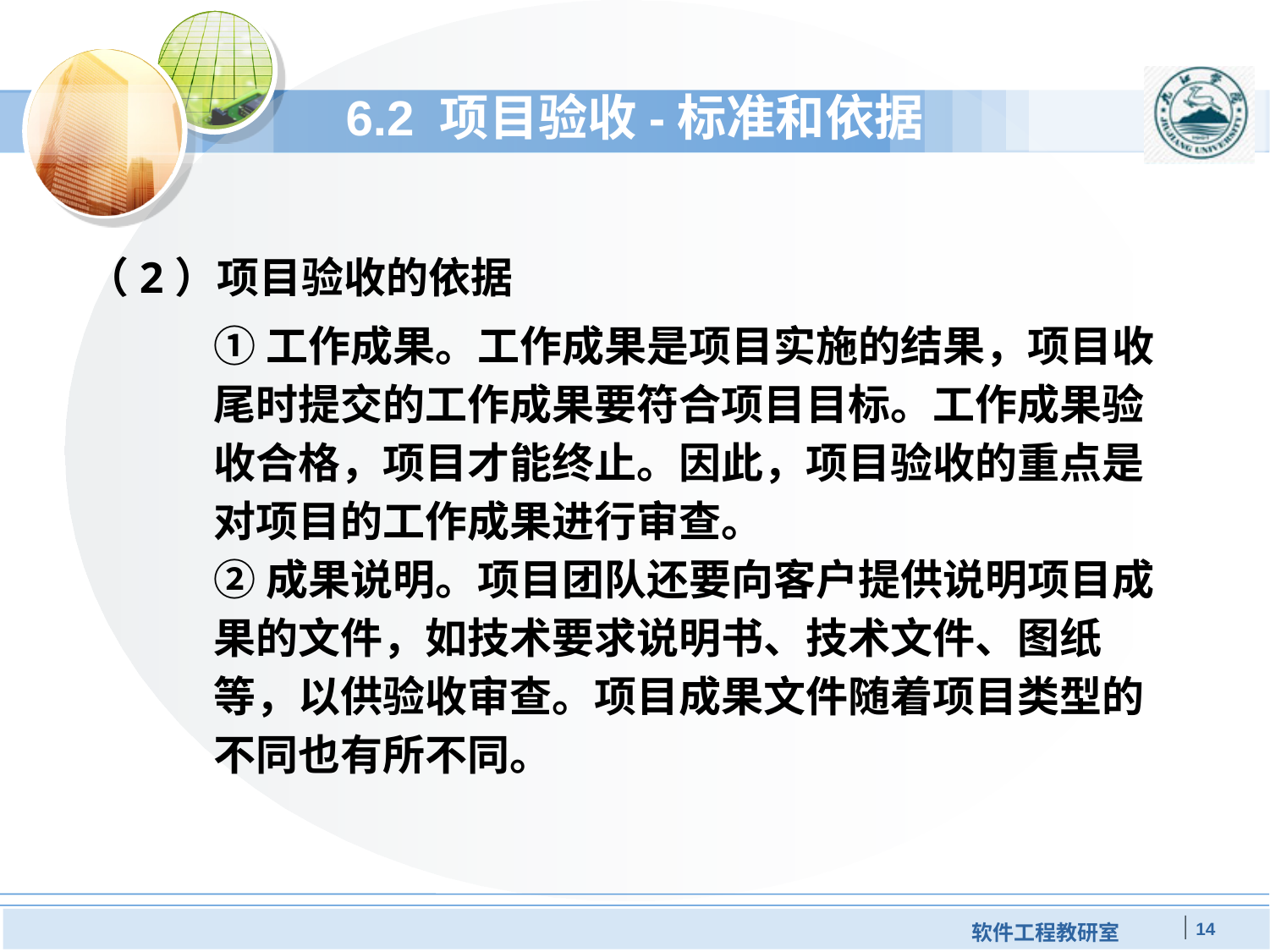

# 6.2 项目验收-标准和依据
（2）项目验收的依据
①工作成果。工作成果是项目实施的结果，项目收尾时提交的工作成果要符合项目目标。工作成果验收合格，项目才能终止。因此，项目验收的重点是对项目的工作成果进行审查。
②成果说明。项目团队还要向客户提供说明项目成果的文件，如技术要求说明书、技术文件、图纸等，以供验收审查。项目成果文件随着项目类型的不同也有所不同。